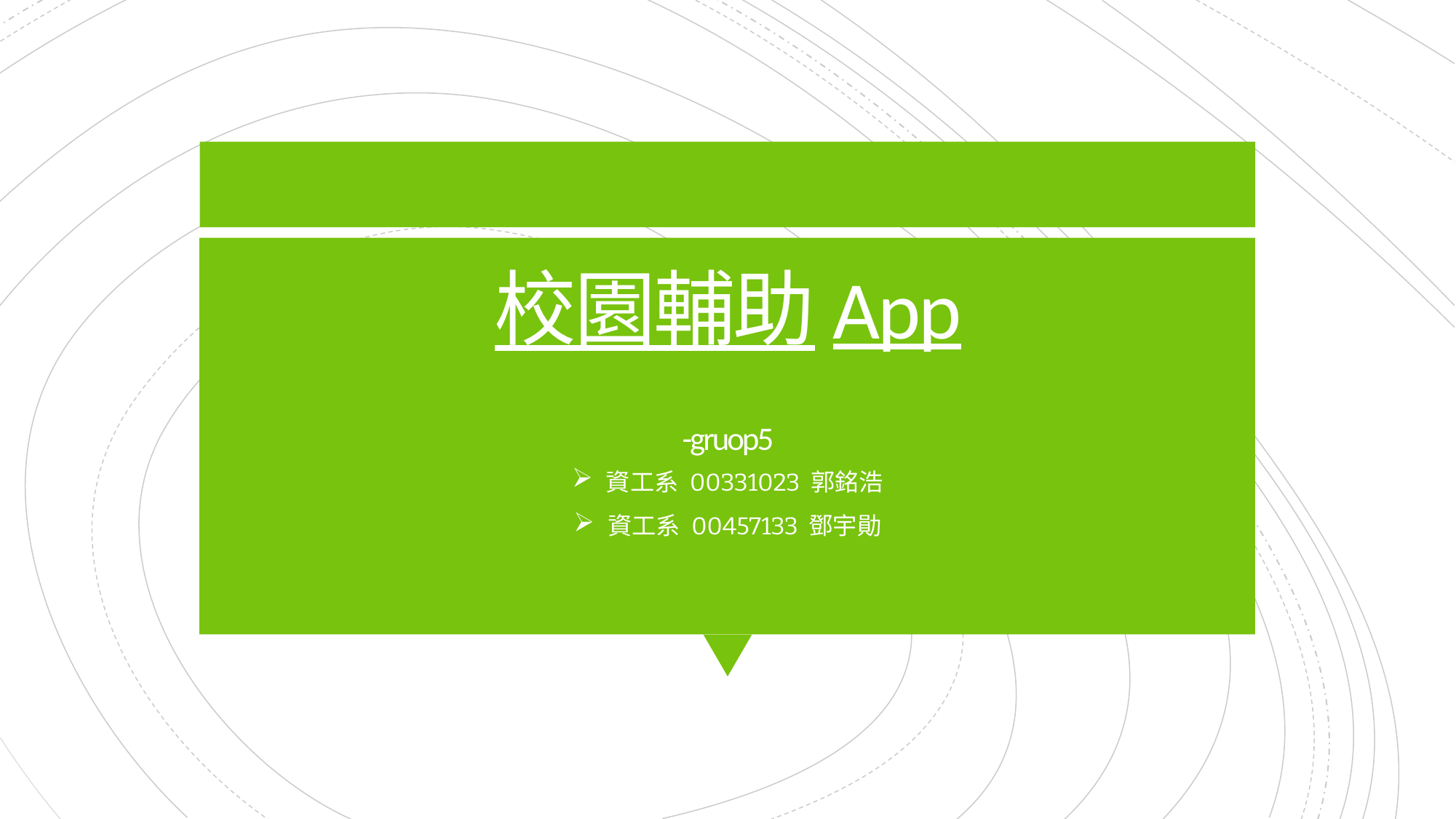

# 校園輔助App -gruop5
資工系 00331023 郭銘浩
資工系 00457133 鄧宇勛